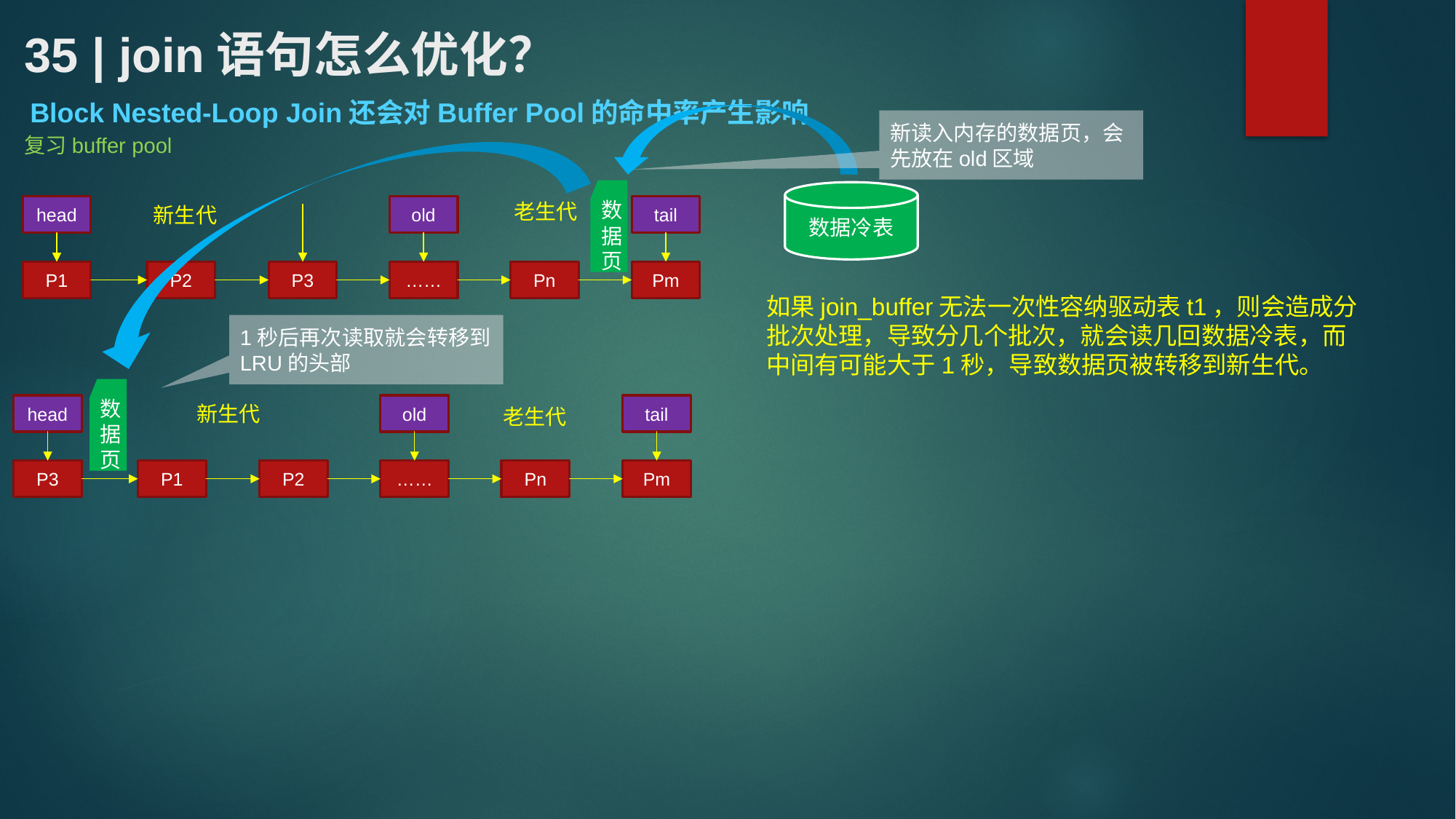

# 35 | join语句怎么优化？
Block Nested-Loop Join还会对Buffer Pool的命中率产生影响

新读入内存的数据页，会先放在old区域
复习buffer pool
数据页

数据冷表
老生代
新生代
head
old
tail
P1
P2
P3
……
Pn
Pm
如果join_buffer无法一次性容纳驱动表t1，则会造成分批次处理，导致分几个批次，就会读几回数据冷表，而中间有可能大于1秒，导致数据页被转移到新生代。
1秒后再次读取就会转移到LRU的头部
数据页
新生代
head
old
tail
老生代
P3
P1
P2
……
Pn
Pm